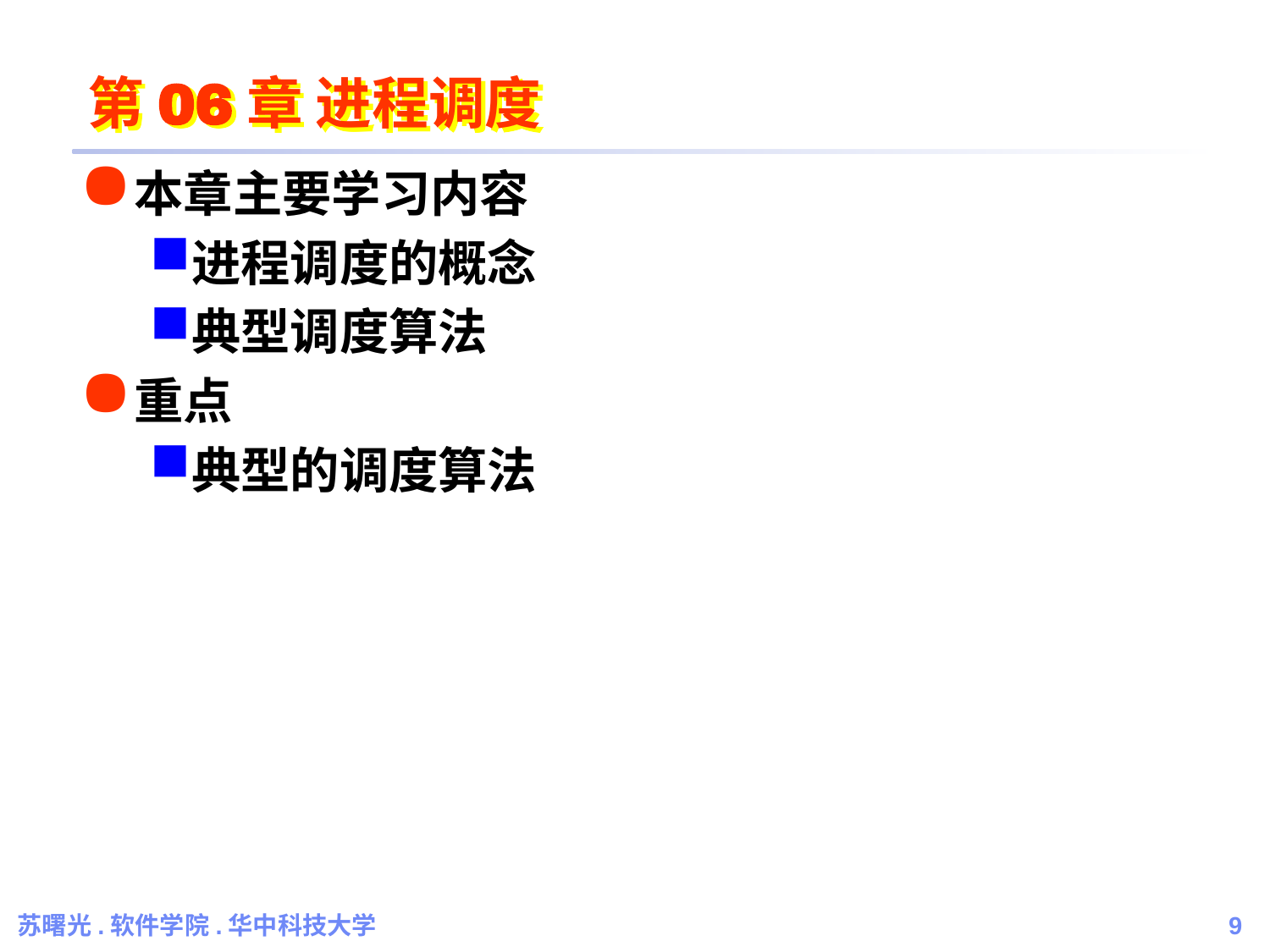

# 第06章 进程调度
本章主要学习内容
进程调度的概念
典型调度算法
重点
典型的调度算法

苏曙光.软件学院.华中科技大学
9